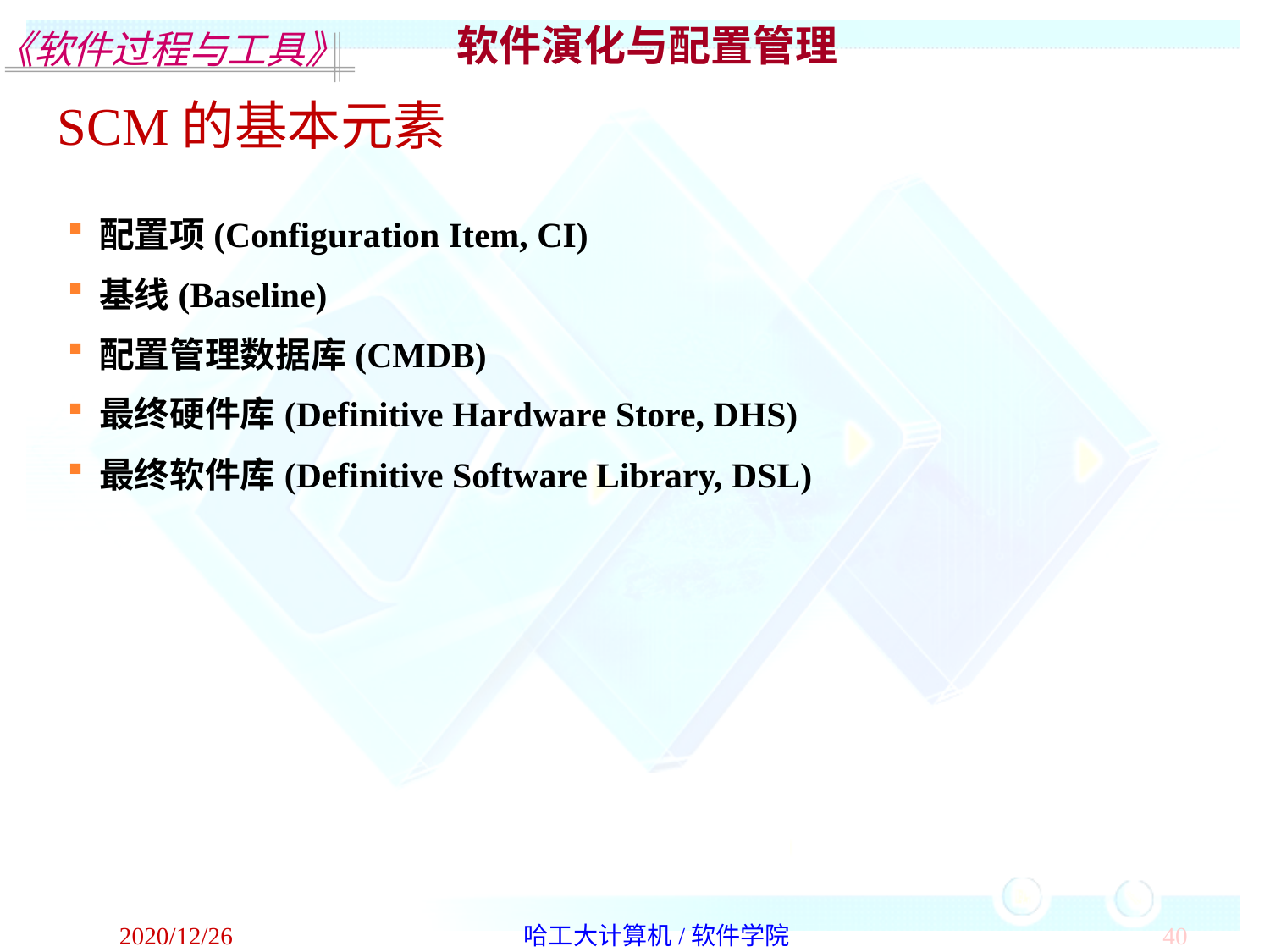

软件演化与配置管理
SCM的基本元素
配置项(Configuration Item, CI)
基线(Baseline)
配置管理数据库(CMDB)
最终硬件库(Definitive Hardware Store, DHS)
最终软件库(Definitive Software Library, DSL)